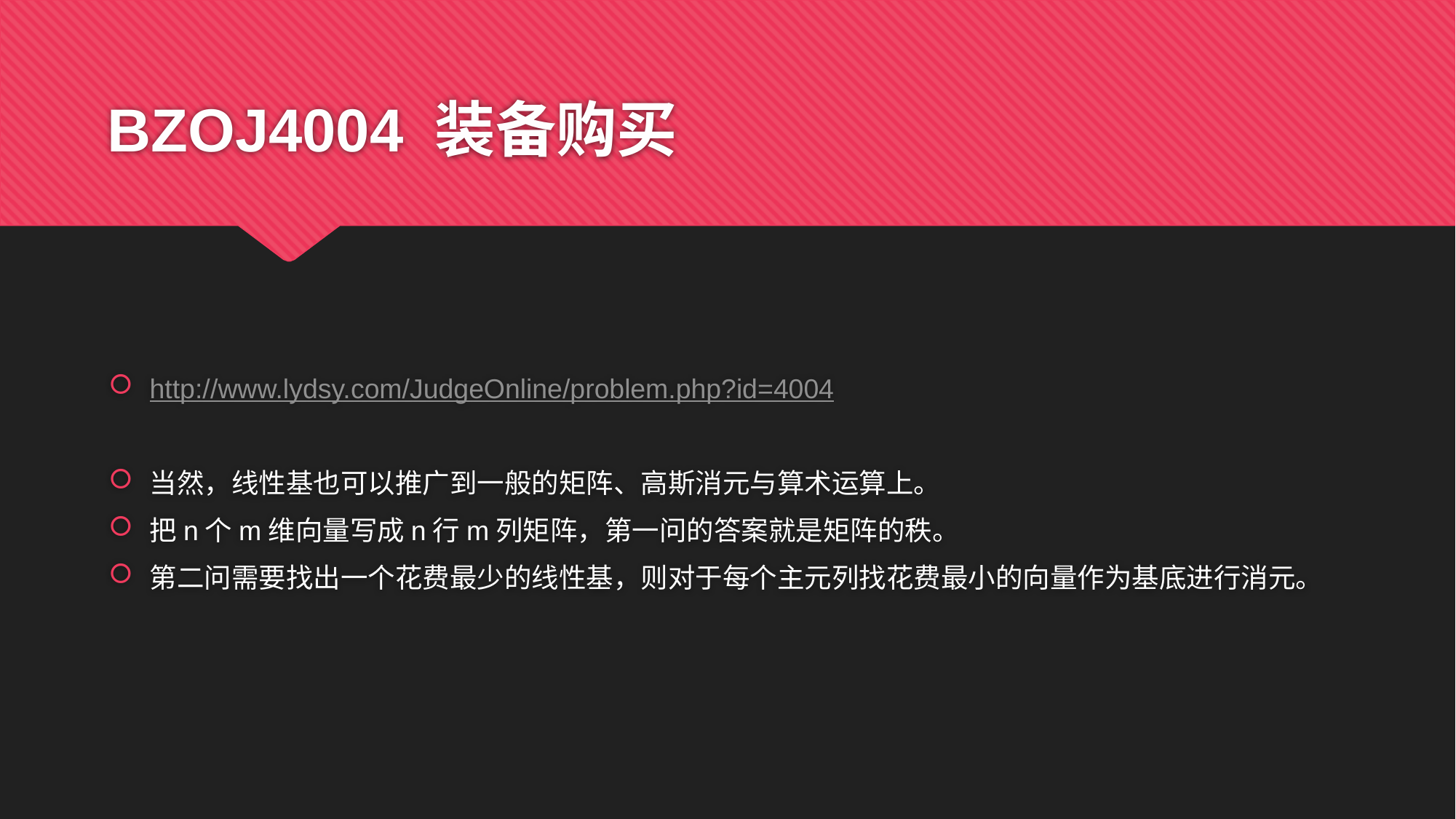

# BZOJ4004 装备购买
http://www.lydsy.com/JudgeOnline/problem.php?id=4004

当然，线性基也可以推广到一般的矩阵、高斯消元与算术运算上。
把n个m维向量写成n行m列矩阵，第一问的答案就是矩阵的秩。
第二问需要找出一个花费最少的线性基，则对于每个主元列找花费最小的向量作为基底进行消元。